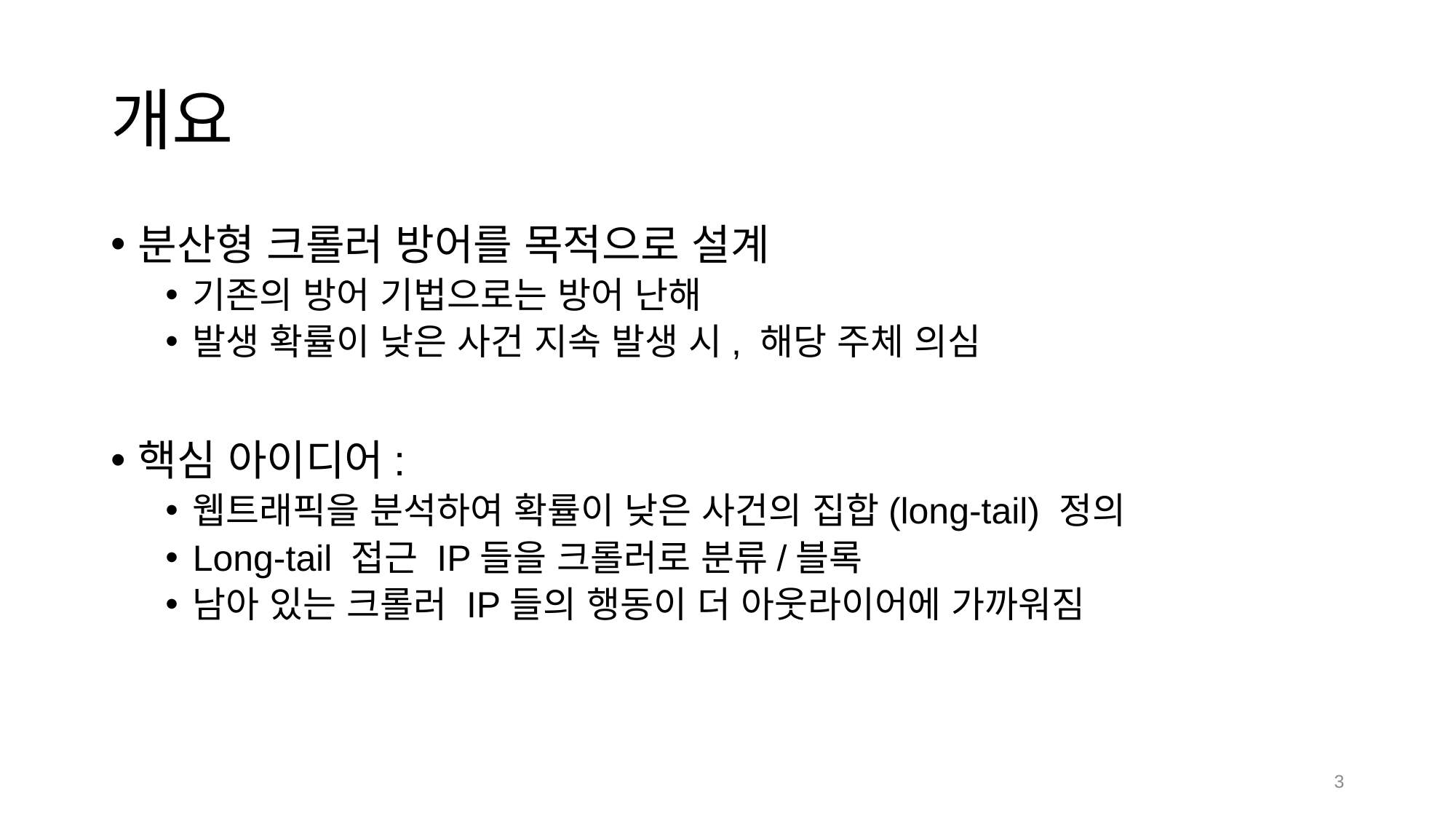

# 개요
분산형 크롤러 방어를 목적으로 설계
기존의 방어 기법으로는 방어 난해
발생 확률이 낮은 사건 지속 발생 시, 해당 주체 의심

핵심 아이디어:
웹트래픽을 분석하여 확률이 낮은 사건의 집합(long-tail) 정의
Long-tail 접근 IP들을 크롤러로 분류/블록
남아 있는 크롤러 IP들의 행동이 더 아웃라이어에 가까워짐
3